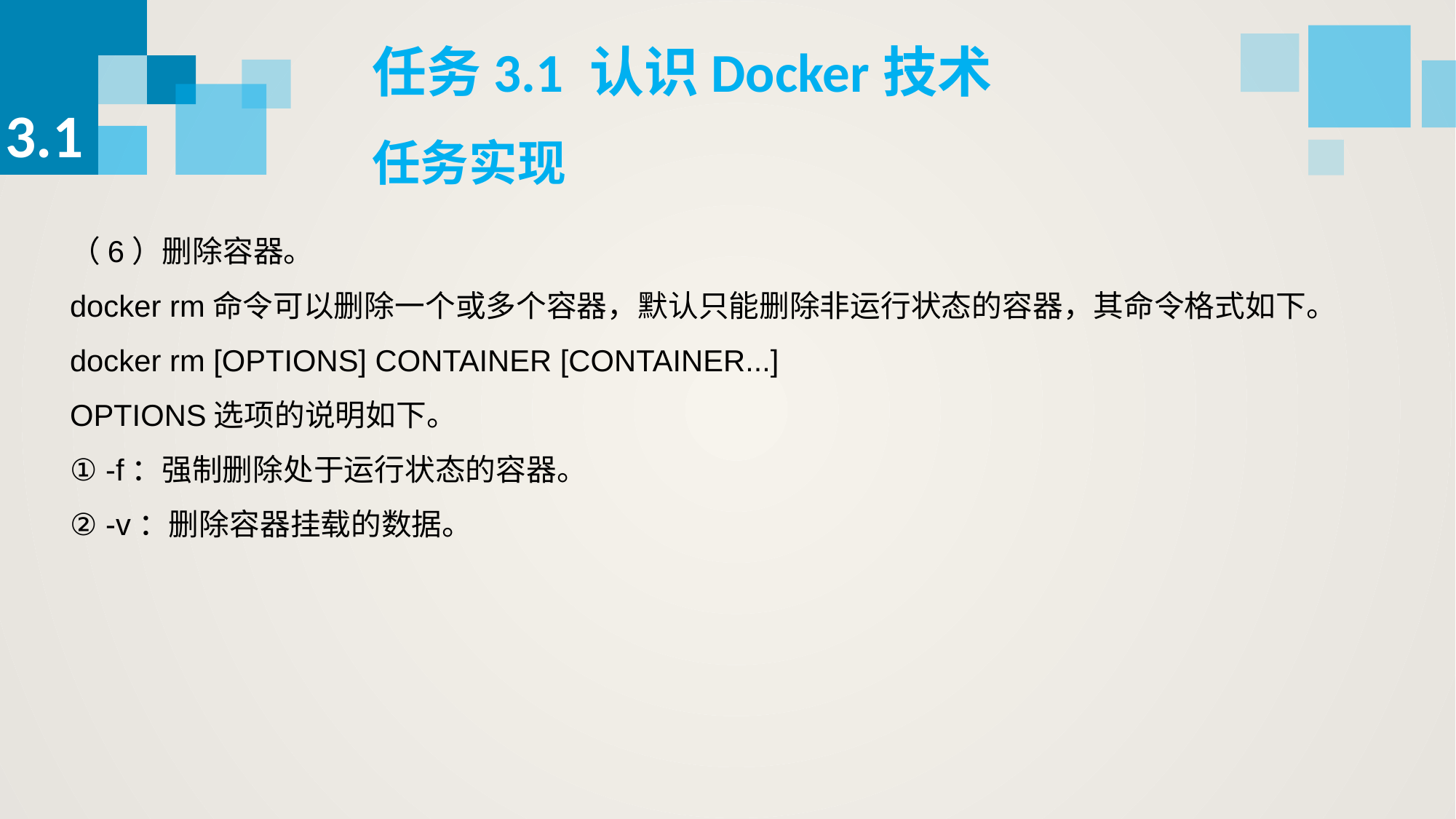

任务3.1 认识Docker技术
3.1
任务实现
（6）删除容器。
docker rm命令可以删除一个或多个容器，默认只能删除非运行状态的容器，其命令格式如下。
docker rm [OPTIONS] CONTAINER [CONTAINER...]
OPTIONS选项的说明如下。
① -f：强制删除处于运行状态的容器。
② -v：删除容器挂载的数据。